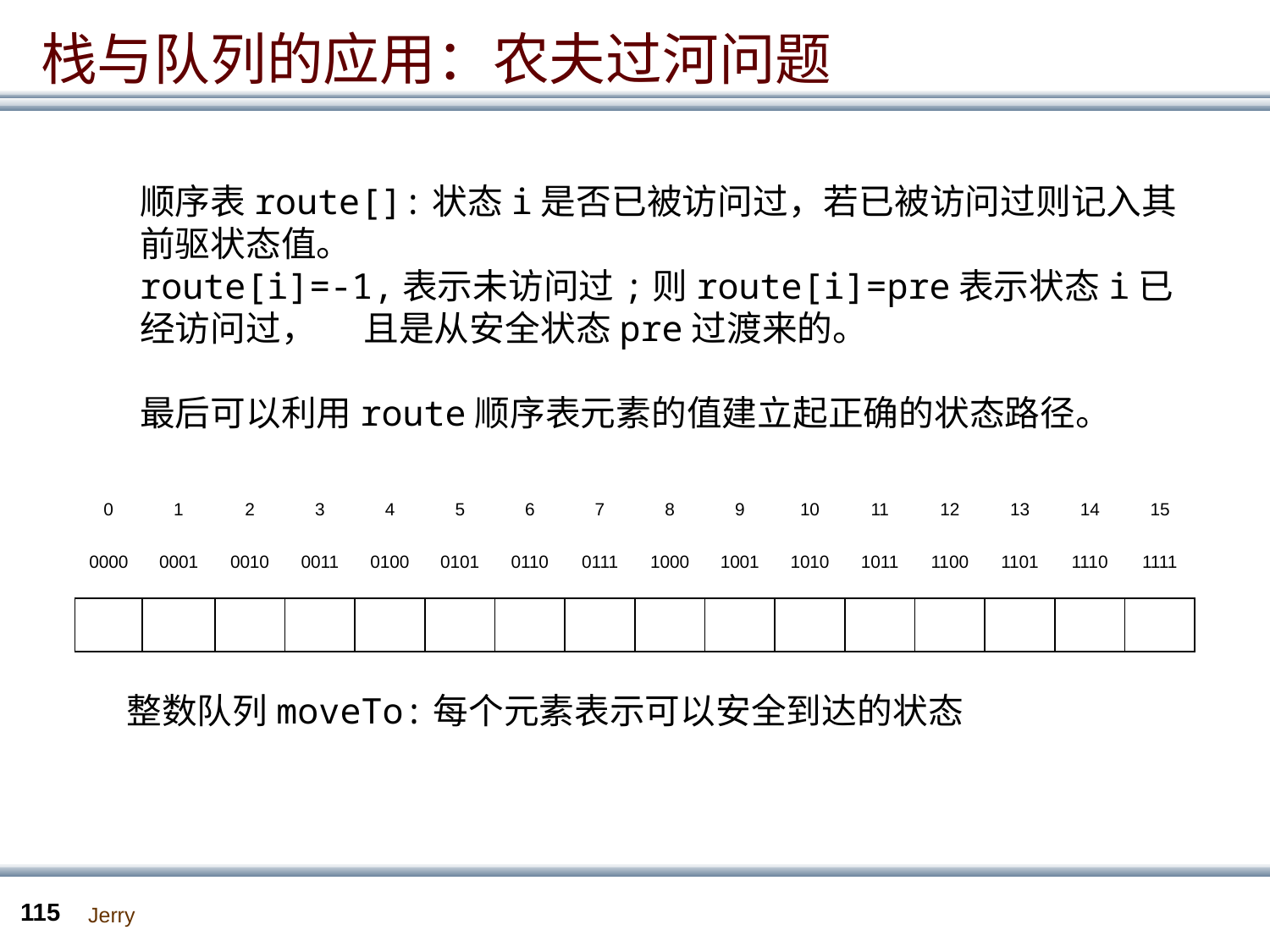

栈与队列的应用：农夫过河问题
顺序表route[]:状态i是否已被访问过，若已被访问过则记入其前驱状态值。
route[i]=-1,表示未访问过;则route[i]=pre表示状态i已经访问过，      且是从安全状态pre过渡来的。

最后可以利用route顺序表元素的值建立起正确的状态路径。
| 0 | 1 | 2 | 3 | 4 | 5 | 6 | 7 | 8 | 9 | 10 | 11 | 12 | 13 | 14 | 15 |
| --- | --- | --- | --- | --- | --- | --- | --- | --- | --- | --- | --- | --- | --- | --- | --- |
| 0000 | 0001 | 0010 | 0011 | 0100 | 0101 | 0110 | 0111 | 1000 | 1001 | 1010 | 1011 | 1100 | 1101 | 1110 | 1111 |
|  |  |  |  |  |  |  |  |  |  |  |  |  |  |  |  |
整数队列moveTo:每个元素表示可以安全到达的状态